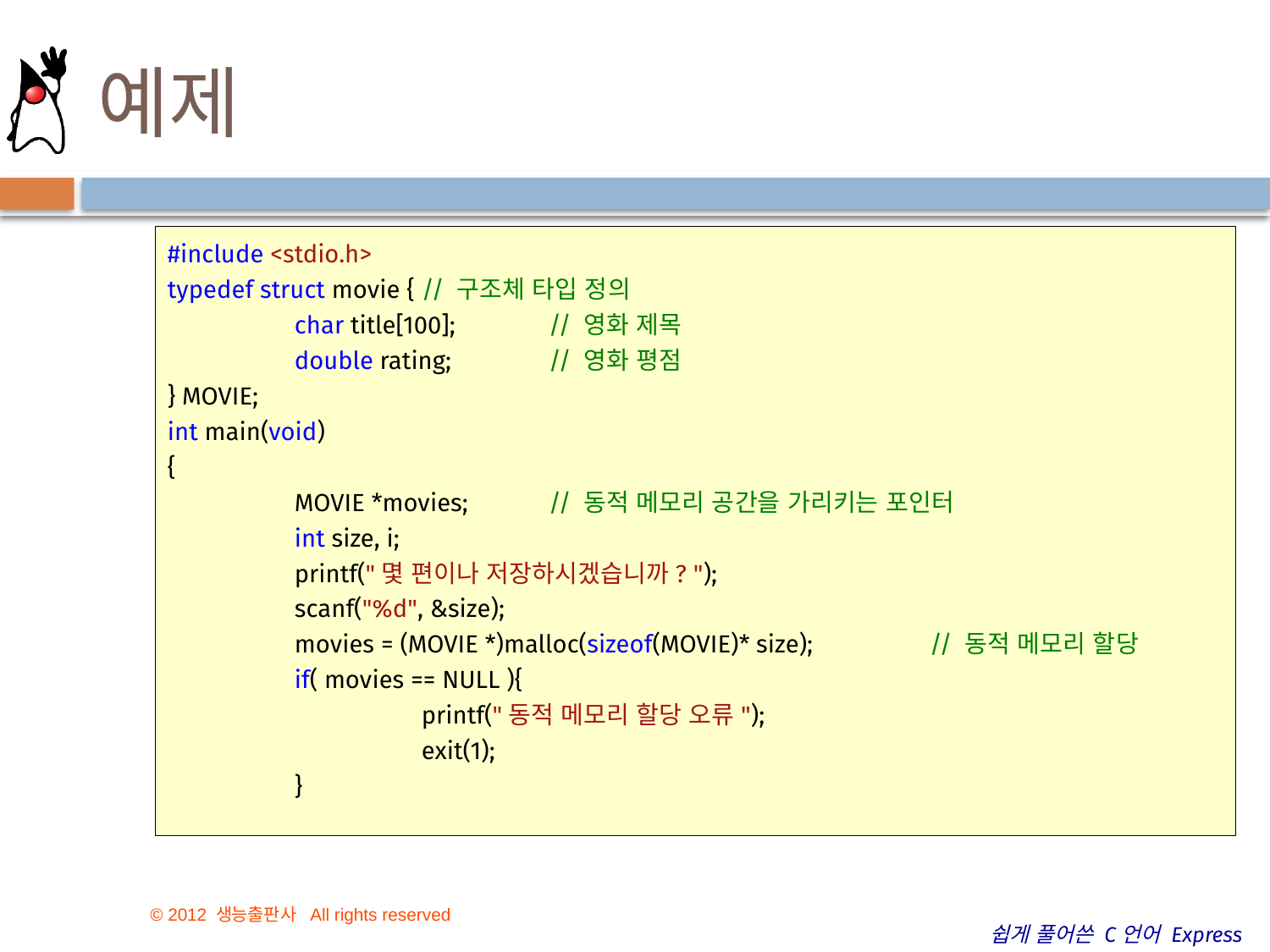

# 예제
#include <stdio.h>
typedef struct movie {	// 구조체 타입 정의
	char title[100];	// 영화 제목
	double rating;	// 영화 평점
} MOVIE;
int main(void)
{
	MOVIE *movies;	// 동적 메모리 공간을 가리키는 포인터
	int size, i;
	printf("몇 편이나 저장하시겠습니까? ");
	scanf("%d", &size);
	movies = (MOVIE *)malloc(sizeof(MOVIE)* size);	// 동적 메모리 할당
	if( movies == NULL ){
		printf("동적 메모리 할당 오류");
		exit(1);
	}